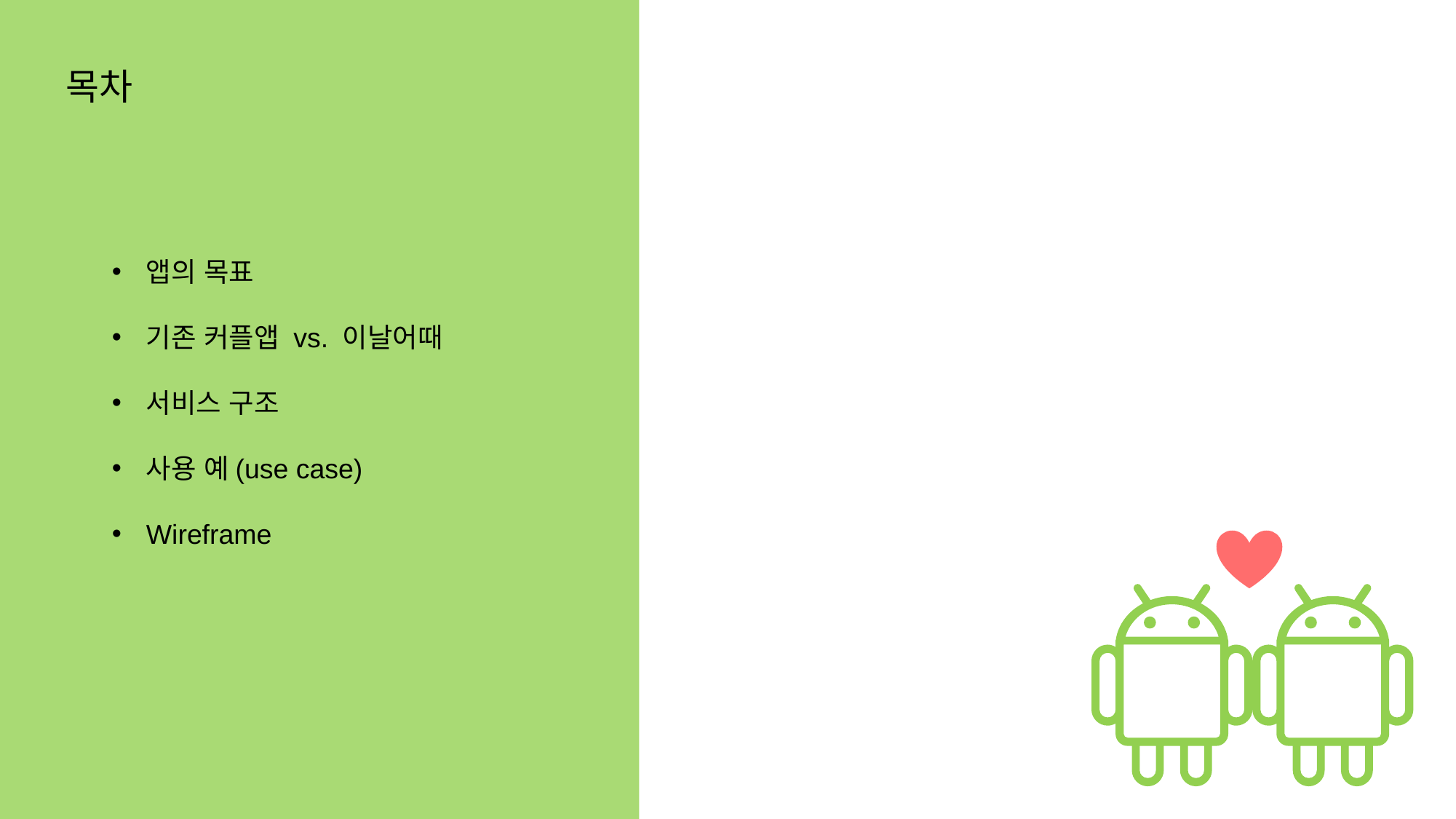

목차

앱의 목표

기존 커플앱 vs. 이날어때

서비스 구조

사용 예(use case)

Wireframe